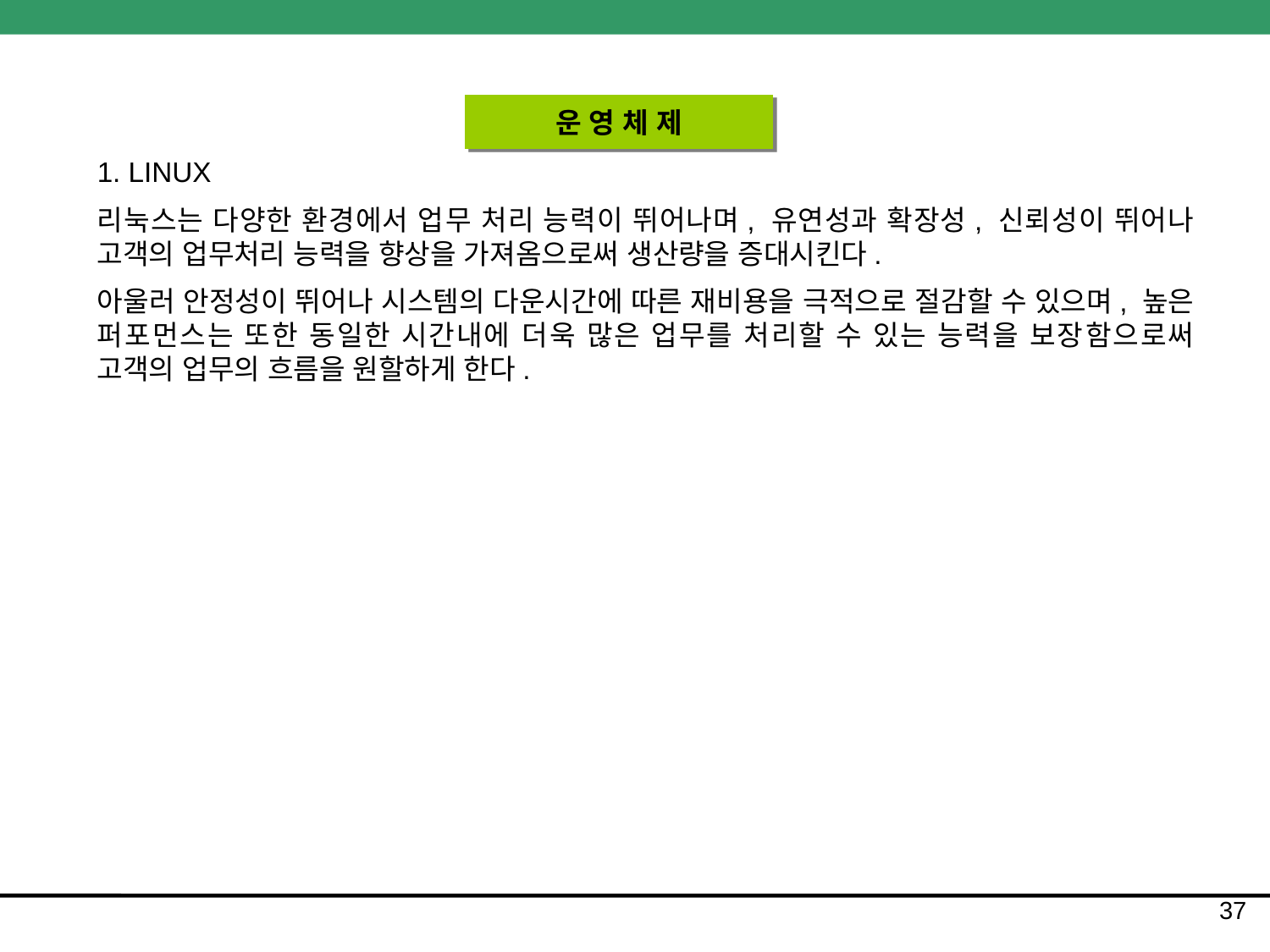

운 영 체 제
1. LINUX
리눅스는 다양한 환경에서 업무 처리 능력이 뛰어나며, 유연성과 확장성, 신뢰성이 뛰어나 고객의 업무처리 능력을 향상을 가져옴으로써 생산량을 증대시킨다.
아울러 안정성이 뛰어나 시스템의 다운시간에 따른 재비용을 극적으로 절감할 수 있으며, 높은 퍼포먼스는 또한 동일한 시간내에 더욱 많은 업무를 처리할 수 있는 능력을 보장함으로써 고객의 업무의 흐름을 원할하게 한다.
37